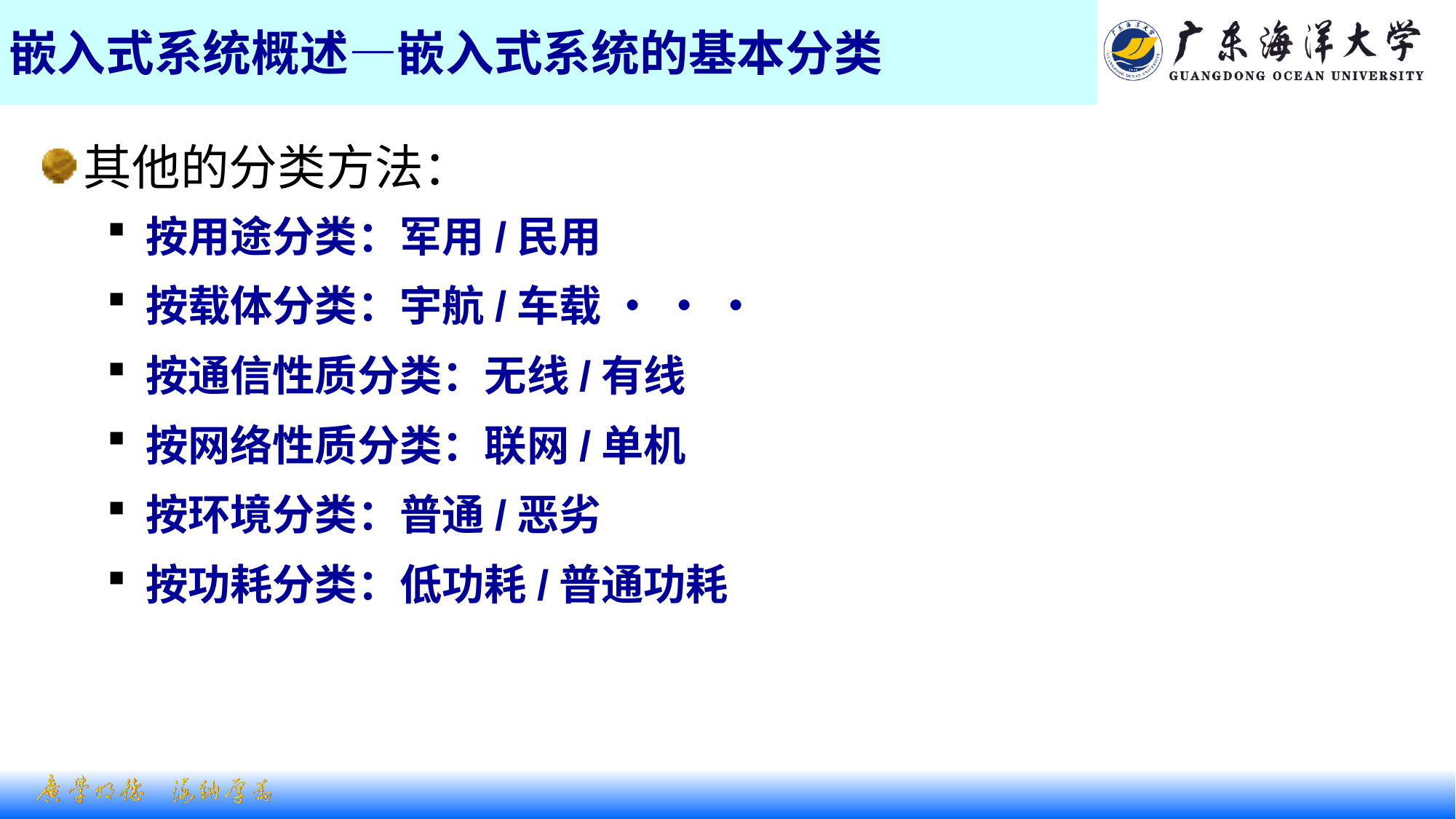

# 嵌入式系统概述—嵌入式系统的基本分类
其他的分类方法：
按用途分类：军用/民用
按载体分类：宇航/车载 • • •
按通信性质分类：无线/有线
按网络性质分类：联网/单机
按环境分类：普通/恶劣
按功耗分类：低功耗/普通功耗

42